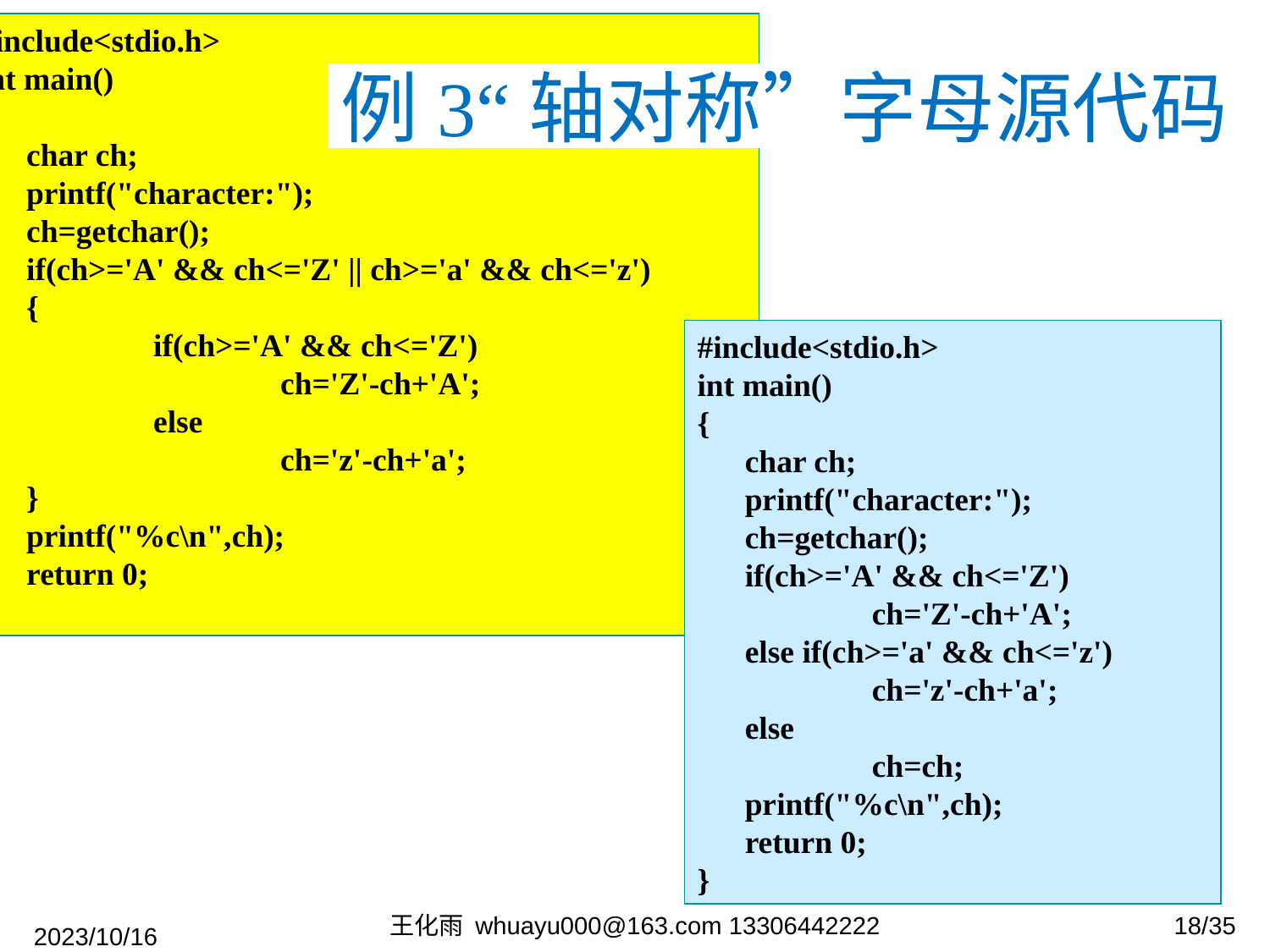

#include<stdio.h>
int main()
{
	char ch;
	printf("character:");
  	ch=getchar();
	if(ch>='A' && ch<='Z' || ch>='a' && ch<='z')
	{
		if(ch>='A' && ch<='Z')
			ch='Z'-ch+'A';
		else
			ch='z'-ch+'a';
	}
	printf("%c\n",ch);
  	return 0;
}
例2-2使用if语句
例3“轴对称”字母源代码
#include<stdio.h>
int main()
{
	char ch;
	printf("character:");
  	ch=getchar();
	if(ch>='A' && ch<='Z')
		ch='Z'-ch+'A';
	else if(ch>='a' && ch<='z')
		ch='z'-ch+'a';
	else
		ch=ch;
	printf("%c\n",ch);
  	return 0;
}
王化雨 whuayu000@163.com 13306442222
18/35
2023/10/16